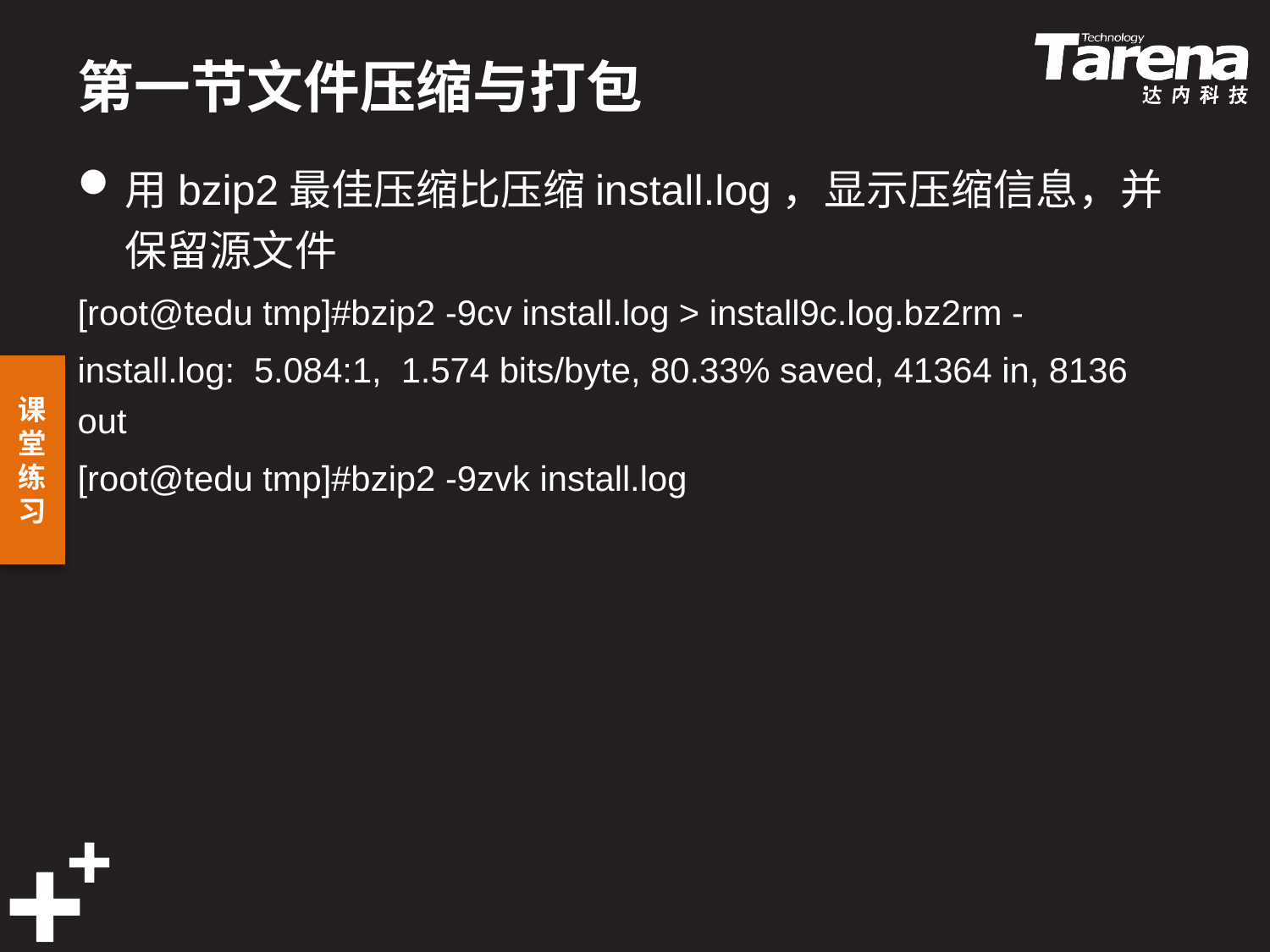

# 第一节文件压缩与打包
用bzip2最佳压缩比压缩install.log，显示压缩信息，并保留源文件
[root@tedu tmp]#bzip2 -9cv install.log > install9c.log.bz2rm -
install.log:  5.084:1,  1.574 bits/byte, 80.33% saved, 41364 in, 8136 out
[root@tedu tmp]#bzip2 -9zvk install.log